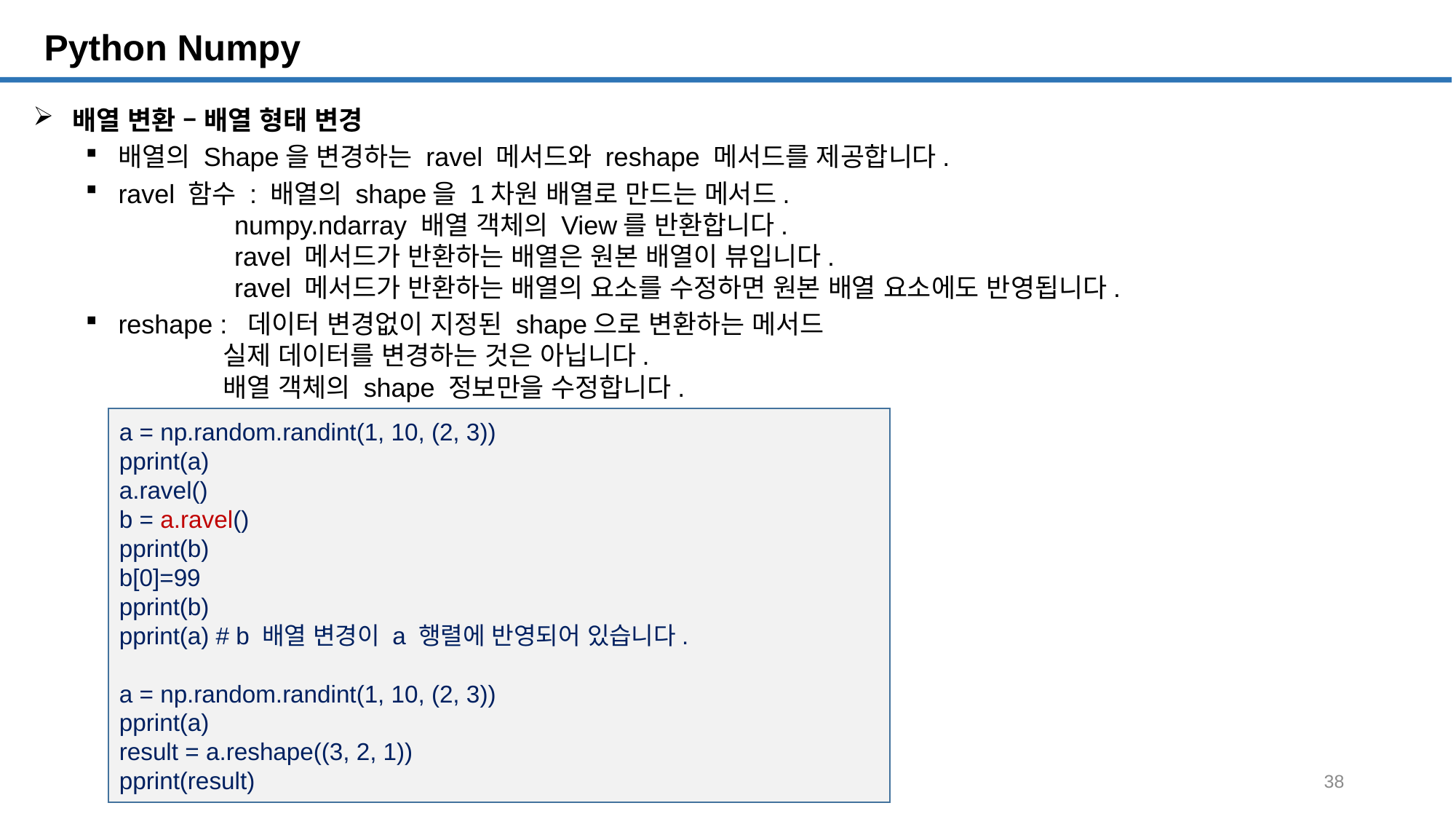

SQL 튜닝 개요
# Python Numpy

배열 변환 – 배열 형태 변경
배열의 Shape을 변경하는 ravel 메서드와 reshape 메서드를 제공합니다.
ravel 함수 : 배열의 shape을 1차원 배열로 만드는 메서드.
                numpy.ndarray 배열 객체의 View를 반환합니다.
                ravel 메서드가 반환하는 배열은 원본 배열이 뷰입니다.
                ravel 메서드가 반환하는 배열의 요소를 수정하면 원본 배열 요소에도 반영됩니다.
reshape :  데이터 변경없이 지정된 shape으로 변환하는 메서드
		실제 데이터를 변경하는 것은 아닙니다.
		배열 객체의 shape 정보만을 수정합니다.
a = np.random.randint(1, 10, (2, 3))
pprint(a)
a.ravel()
b = a.ravel()
pprint(b)
b[0]=99
pprint(b)
pprint(a) # b 배열 변경이 a 행렬에 반영되어 있습니다.

a = np.random.randint(1, 10, (2, 3))
pprint(a)
result = a.reshape((3, 2, 1))
pprint(result)
38